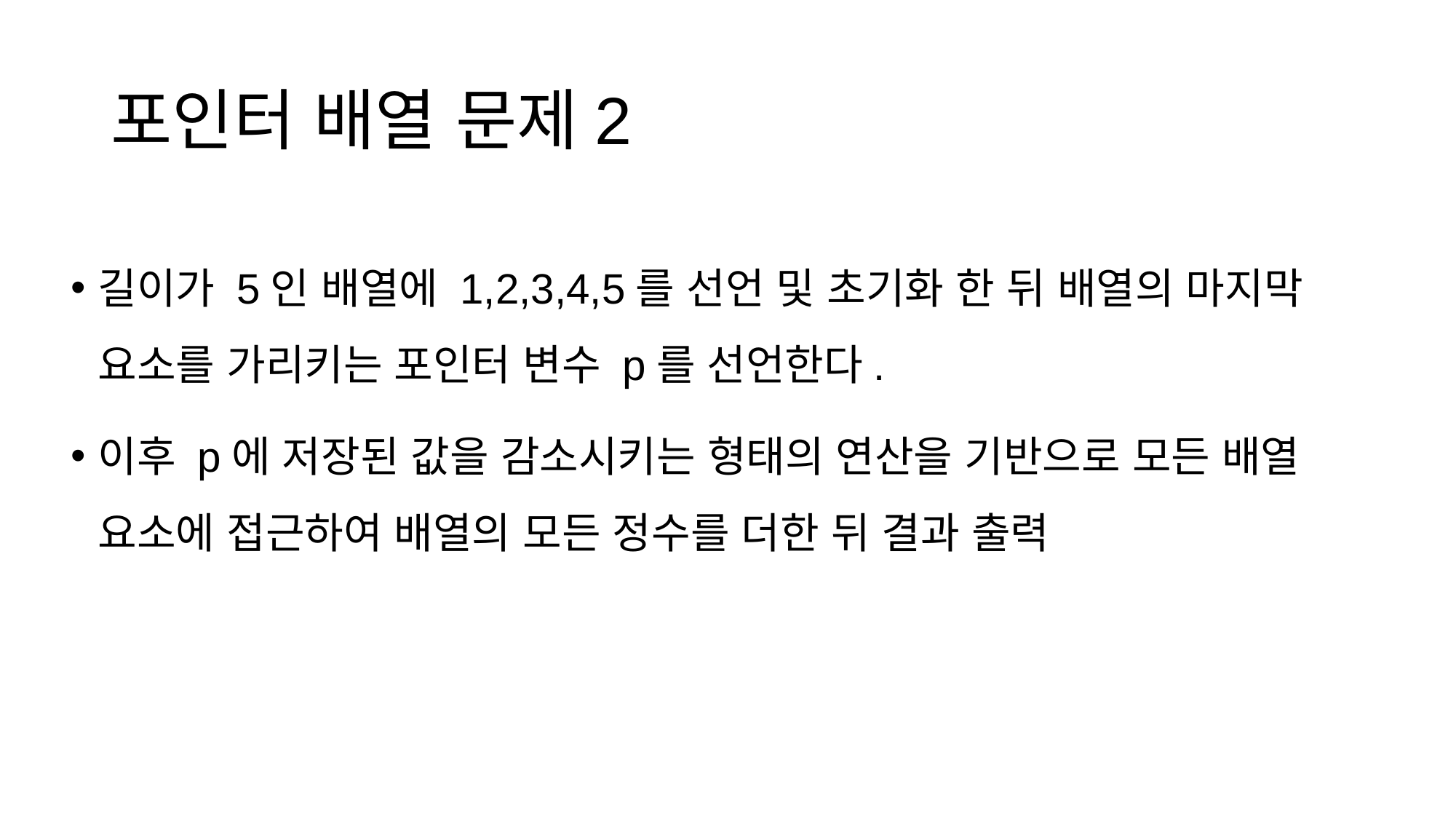

# 포인터 배열 문제2
길이가 5인 배열에 1,2,3,4,5를 선언 및 초기화 한 뒤 배열의 마지막 요소를 가리키는 포인터 변수 p를 선언한다.
이후 p에 저장된 값을 감소시키는 형태의 연산을 기반으로 모든 배열 요소에 접근하여 배열의 모든 정수를 더한 뒤 결과 출력